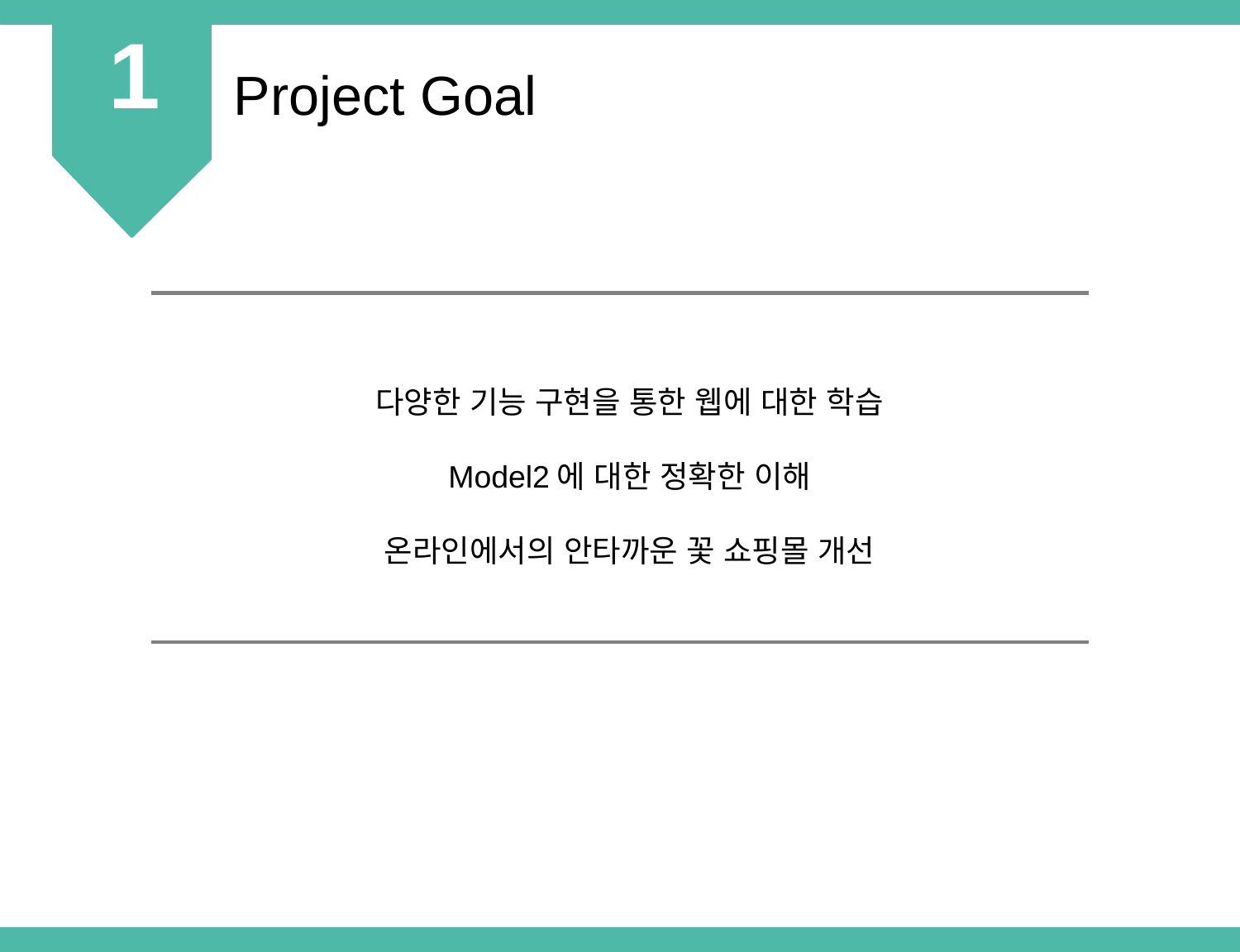

1

Project Goal
다양한 기능 구현을 통한 웹에 대한 학습
Model2에 대한 정확한 이해
온라인에서의 안타까운 꽃 쇼핑몰 개선